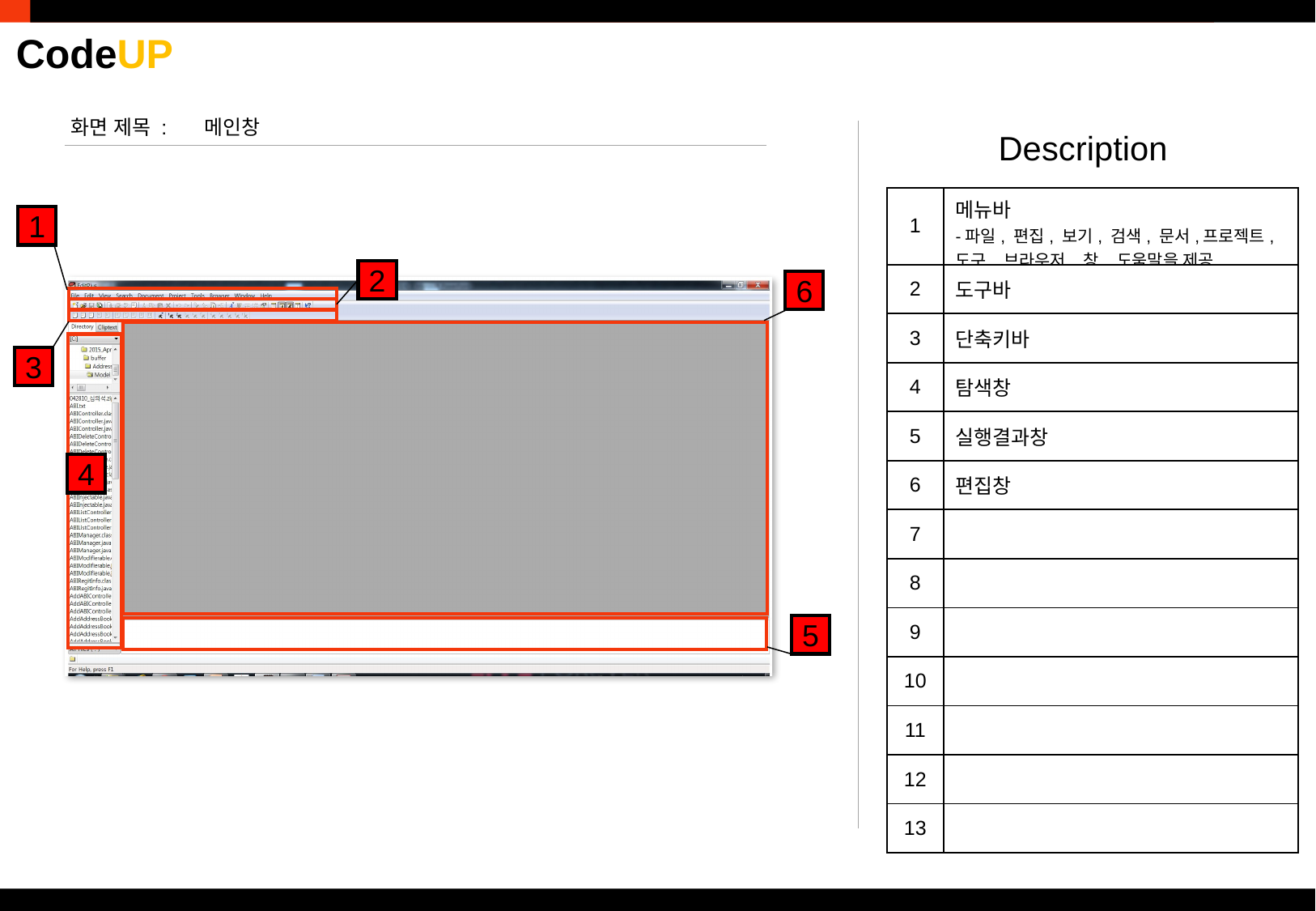

화면 제목 :
메인창
Description
| 1 | 메뉴바 -파일, 편집, 보기, 검색, 문서,프로젝트, 도구, 브라우저, 창, 도움말을 제공 |
| --- | --- |
| 2 | 도구바 |
| 3 | 단축키바 |
| 4 | 탐색창 |
| 5 | 실행결과창 |
| 6 | 편집창 |
| 7 |  |
| 8 |  |
| 9 |  |
| 10 |  |
| 11 |  |
| 12 |  |
| 13 |  |
1
2
6

3
4
5